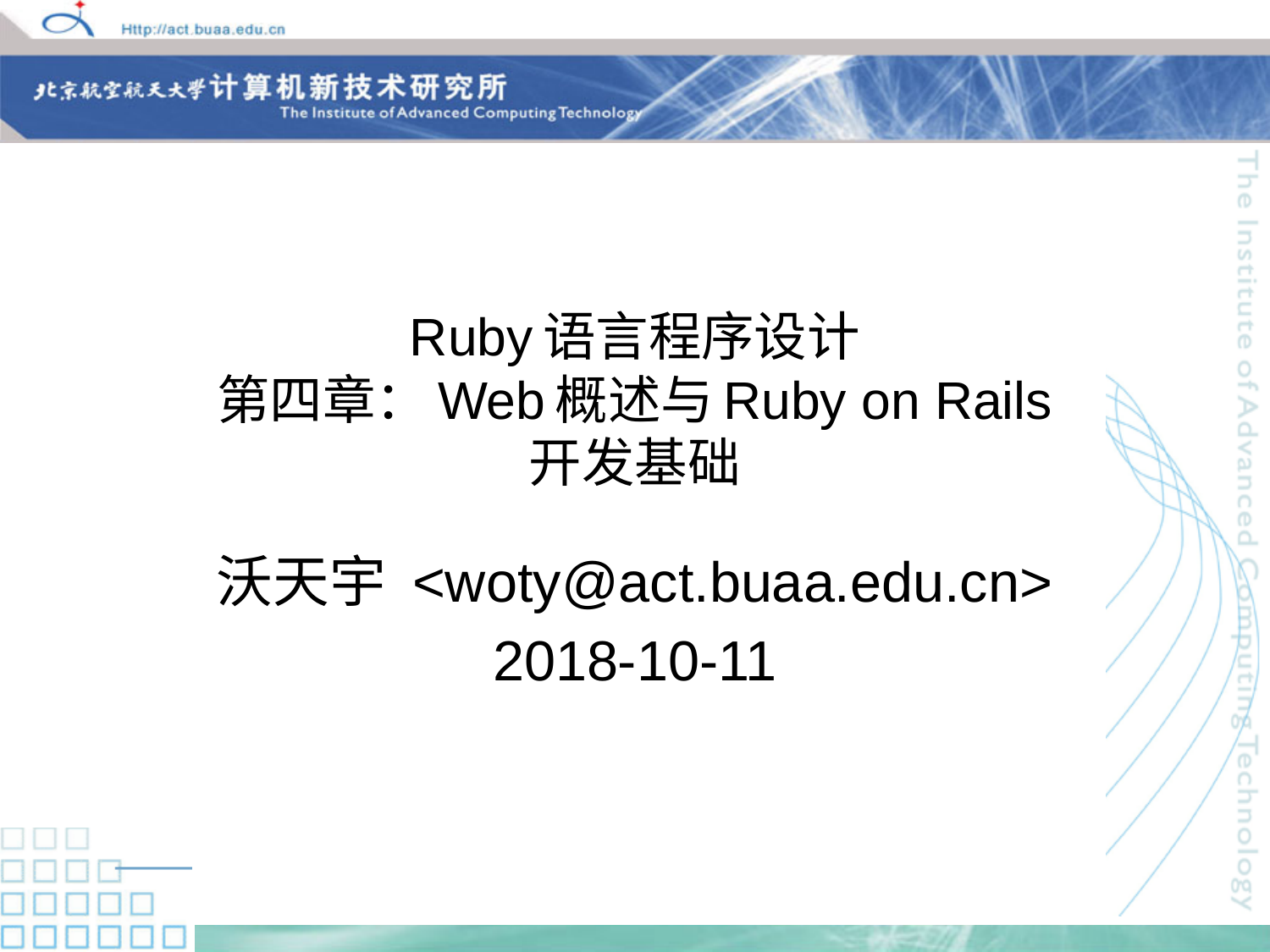

# Ruby语言程序设计 第四章：Web概述与Ruby on Rails 开发基础
沃天宇 <woty@act.buaa.edu.cn>
2018-10-11